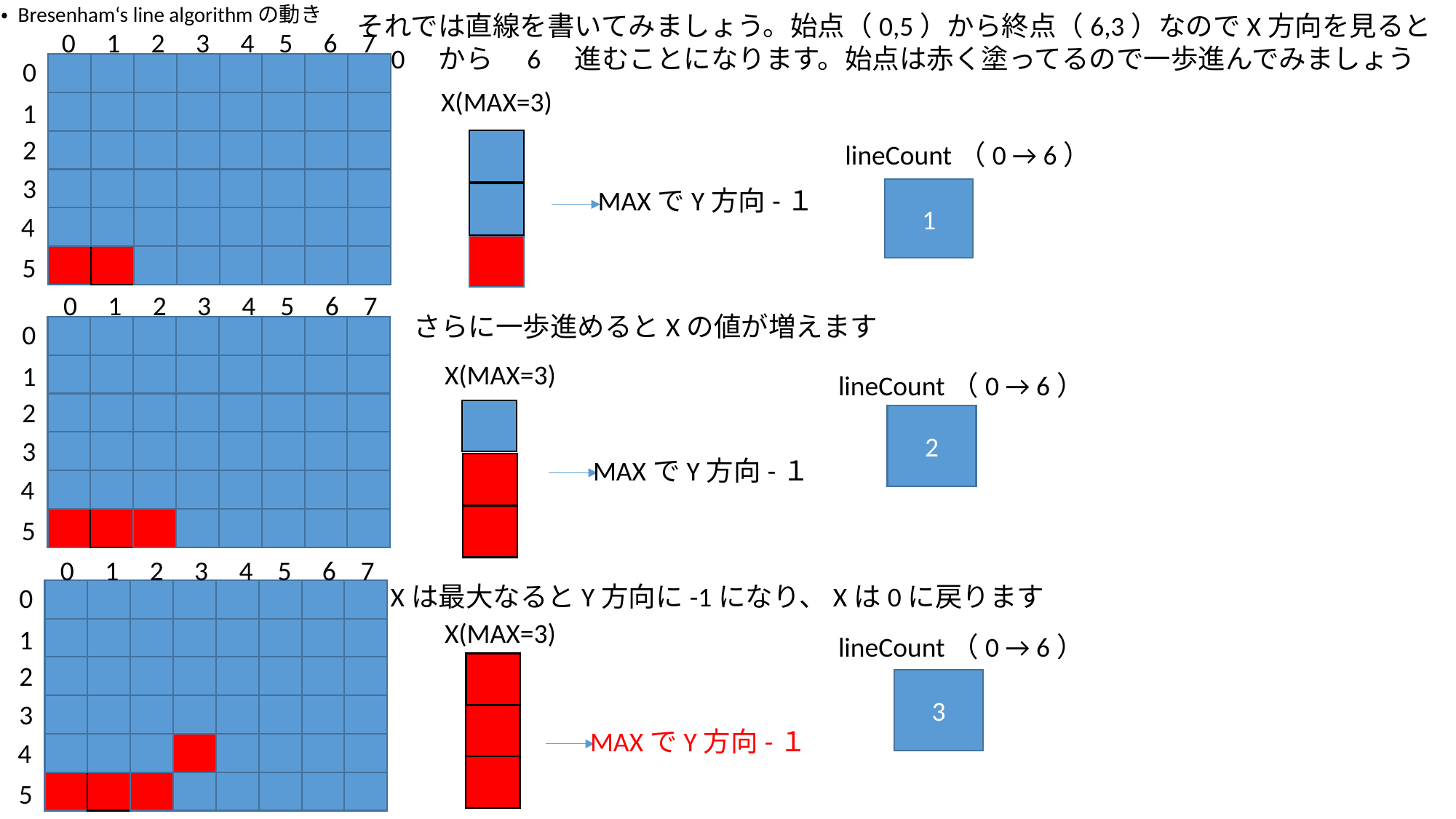

・ Bresenham‘s line algorithmの動き
それでは直線を書いてみましょう。始点（0,5）から終点（6,3）なのでX方向を見ると
　0　から　6　進むことになります。始点は赤く塗ってるので一歩進んでみましょう
0     1     2     3     4    5     6    7
0

X(MAX=3)
1

2

lineCount（0 → 6）
3

MAXでY方向-１
1

4

5

0     1     2     3     4    5     6    7
さらに一歩進めるとXの値が増えます
0

X(MAX=3)
1

lineCount（0 → 6）
2

2
3

MAXでY方向-１

4

5

0     1     2     3     4    5     6    7
Xは最大なるとY方向に-1になり、Xは0に戻ります

0

X(MAX=3)
1

lineCount（0 → 6）
2

3
3

MAXでY方向-１
4

5